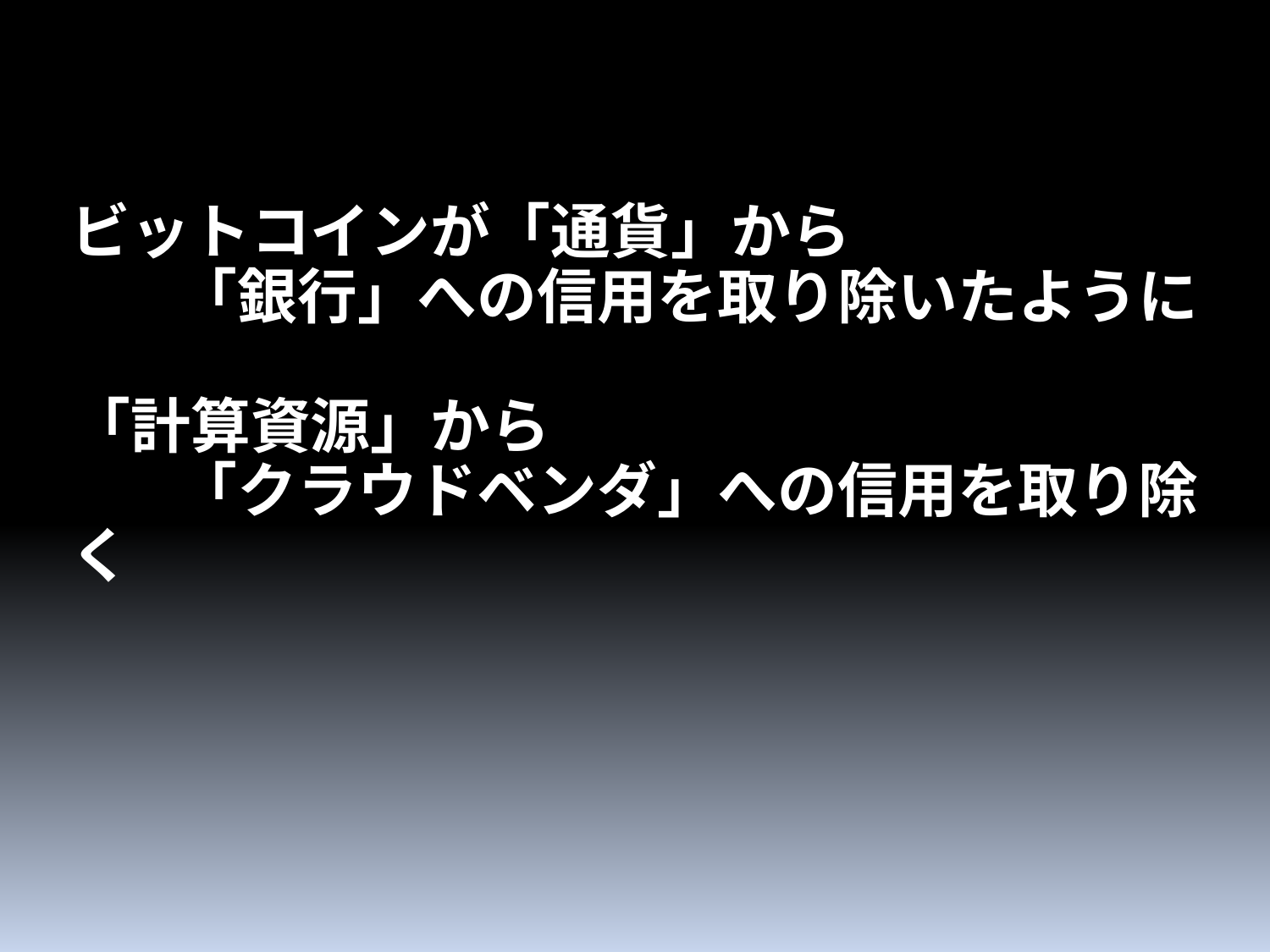

# ビットコインが「通貨」から 「銀行」への信用を取り除いたように 「計算資源」から 「クラウドベンダ」への信用を取り除く